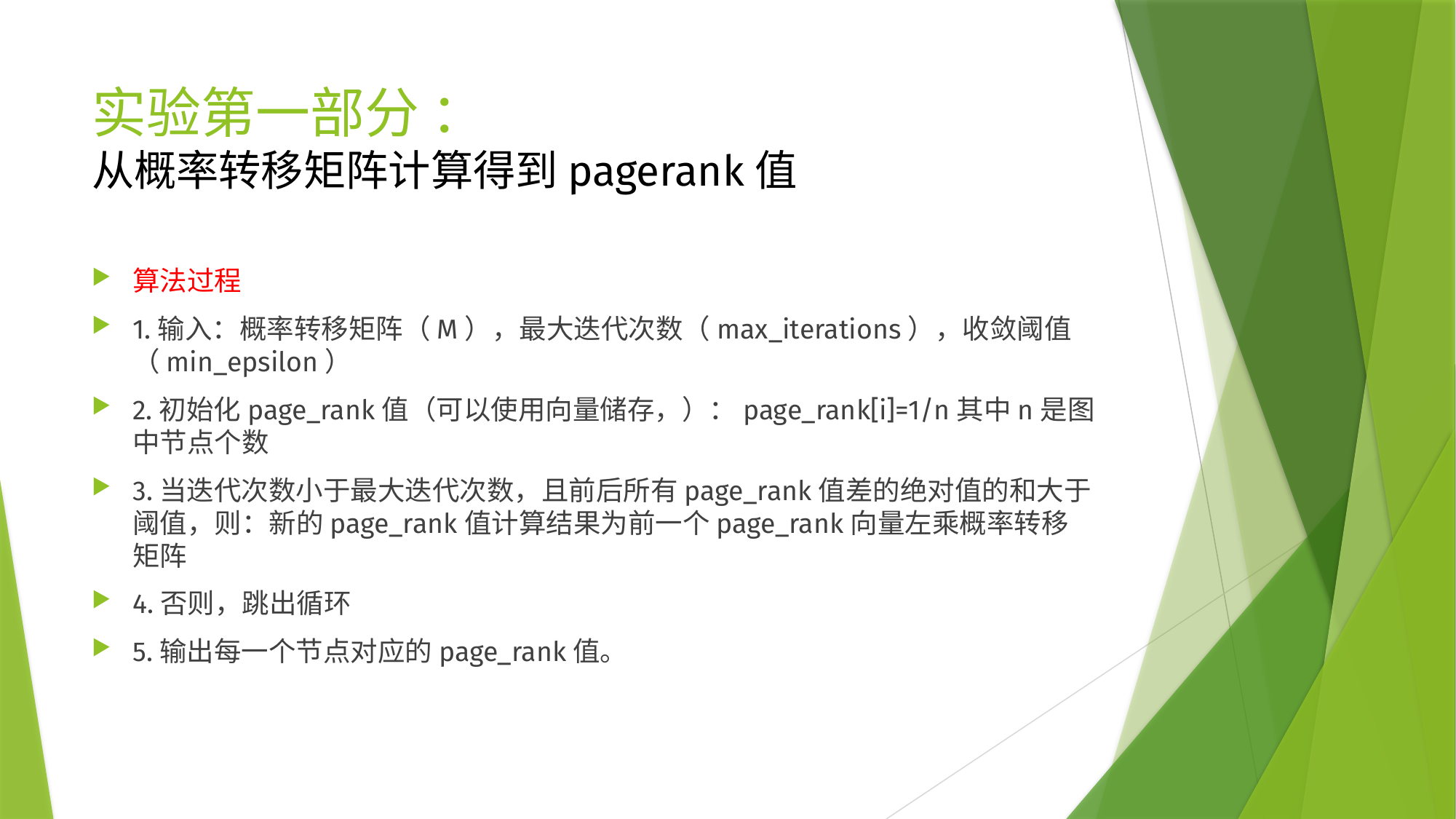

# 实验第一部分 ： 从概率转移矩阵计算得到pagerank值
算法过程
1.输入：概率转移矩阵（M），最大迭代次数（max_iterations），收敛阈值（min_epsilon）
2.初始化page_rank值（可以使用向量储存，）：page_rank[i]=1/n其中n是图中节点个数
3.当迭代次数小于最大迭代次数，且前后所有page_rank值差的绝对值的和大于阈值，则：新的page_rank值计算结果为前一个page_rank向量左乘概率转移矩阵
4.否则，跳出循环
5.输出每一个节点对应的page_rank值。